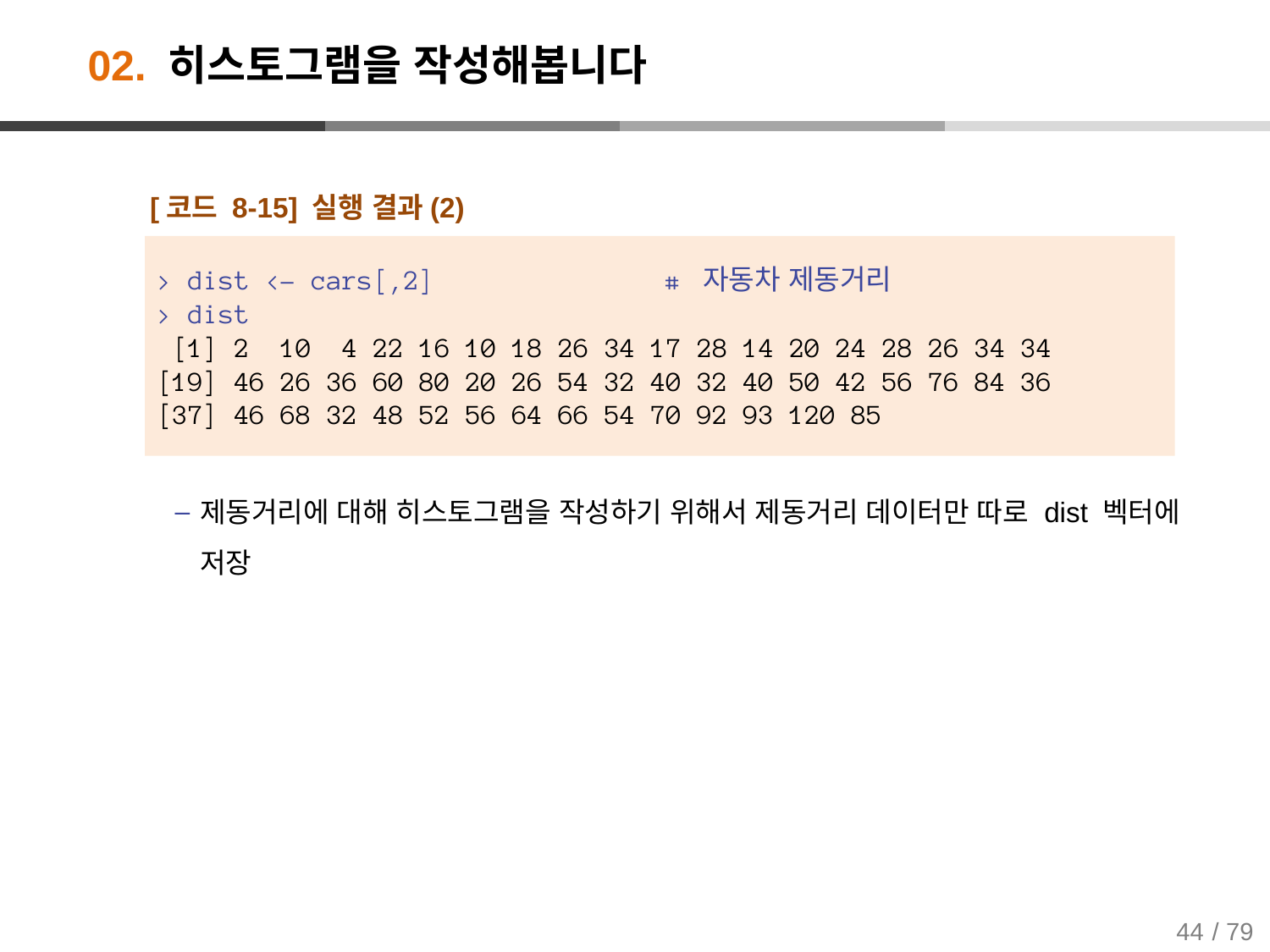

# 02. 히스토그램을 작성해봅니다
[코드 8-15] 실행 결과(2)

제동거리에 대해 히스토그램을 작성하기 위해서 제동거리 데이터만 따로 dist 벡터에 저장
> dist <- cars[,2] 		# 자동차 제동거리
> dist
 [1] 2  10  4 22 16 10 18 26 34 17 28 14 20 24 28 26 34 34
[19] 46 26 36 60 80 20 26 54 32 40 32 40 50 42 56 76 84 36
[37] 46 68 32 48 52 56 64 66 54 70 92 93 120 85